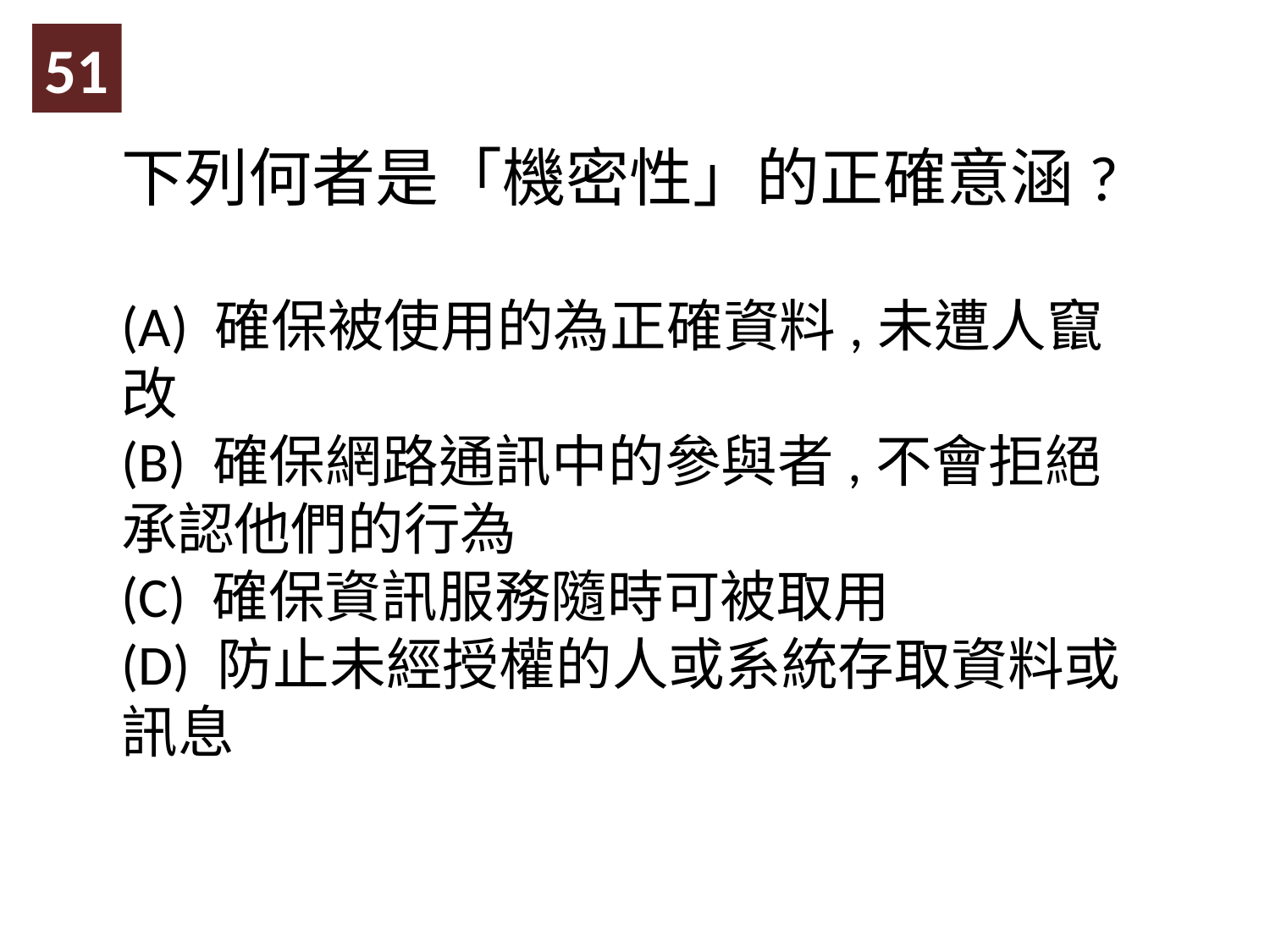

51
下列何者是「機密性」的正確意涵?

(A) 確保被使用的為正確資料,未遭人竄改
(B) 確保網路通訊中的參與者,不會拒絕承認他們的行為
(C) 確保資訊服務隨時可被取用
(D) 防止未經授權的人或系統存取資料或訊息